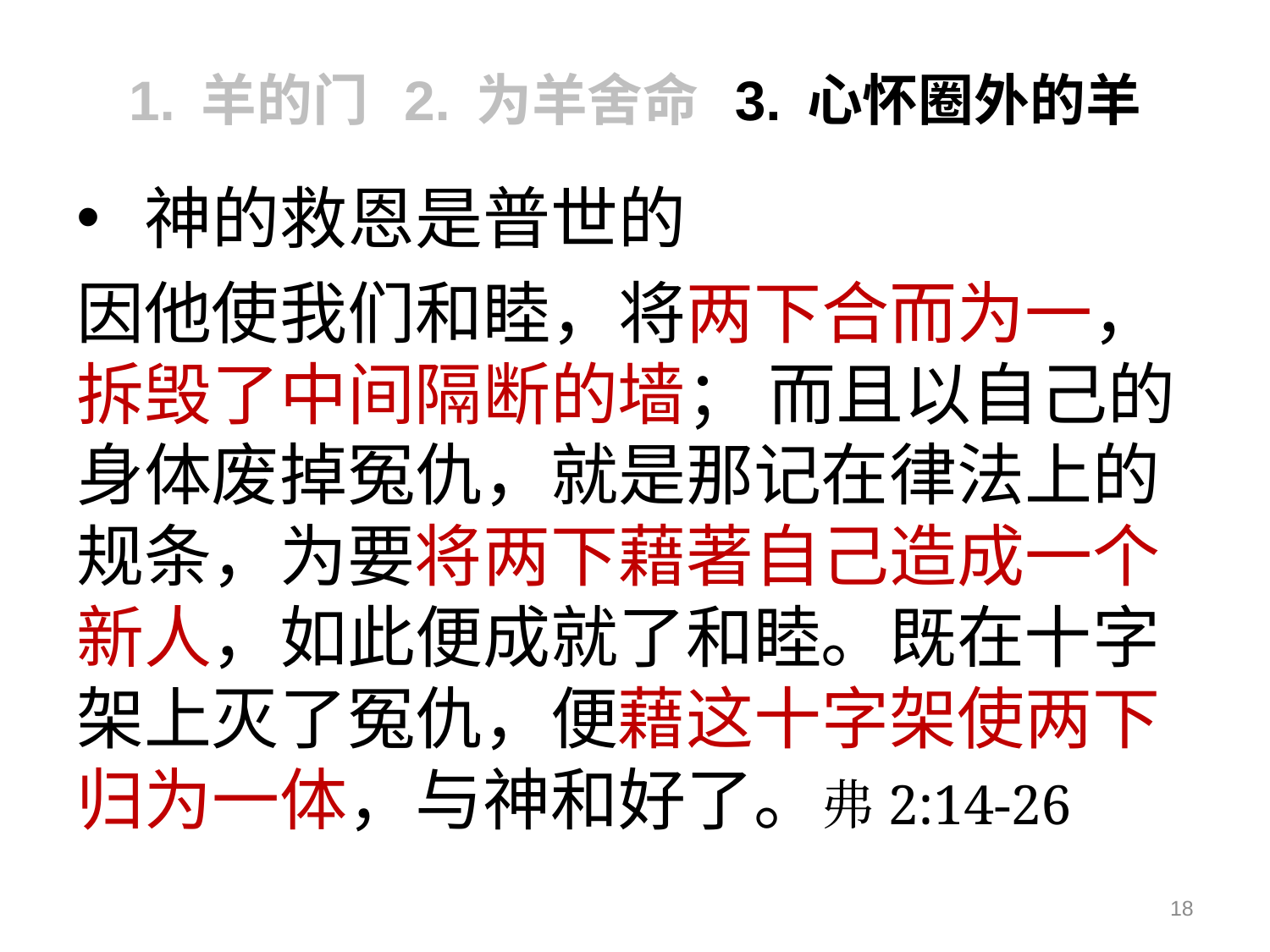

# 1. 羊的门  2. 为羊舍命  3. 心怀圈外的羊
神的救恩是普世的
因他使我们和睦，将两下合而为一，拆毁了中间隔断的墙； 而且以自己的身体废掉冤仇，就是那记在律法上的规条，为要将两下藉著自己造成一个新人，如此便成就了和睦。既在十字架上灭了冤仇，便藉这十字架使两下归为一体，与神和好了。弗2:14-26
18